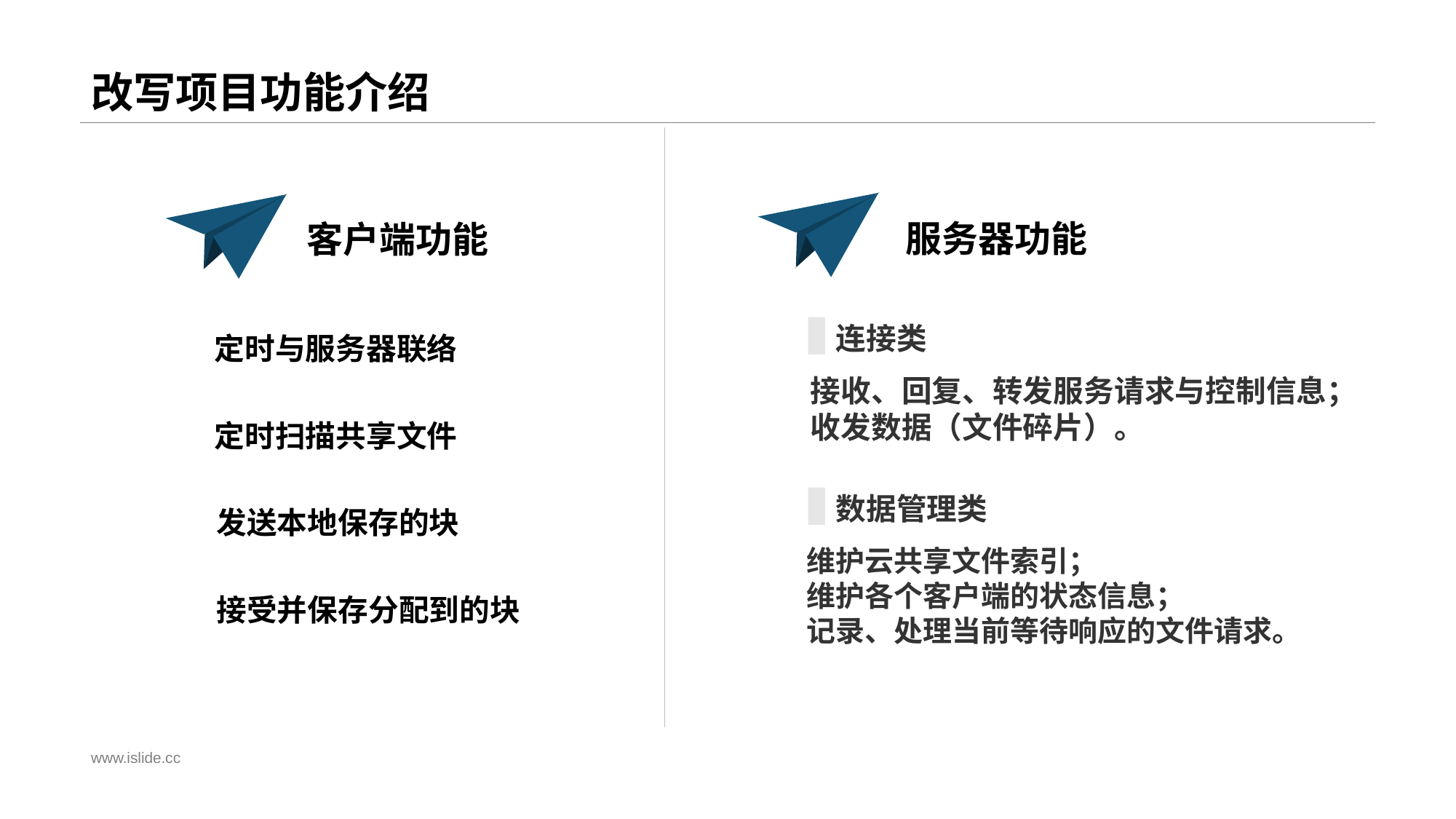

# 改写项目功能介绍

客户端功能
定时与服务器联络
定时扫描共享文件
发送本地保存的块
接受并保存分配到的块
服务器功能
连接类

接收、回复、转发服务请求与控制信息；
收发数据（文件碎片）。
数据管理类

维护云共享文件索引；
维护各个客户端的状态信息；
记录、处理当前等待响应的文件请求。
www.islide.cc
5